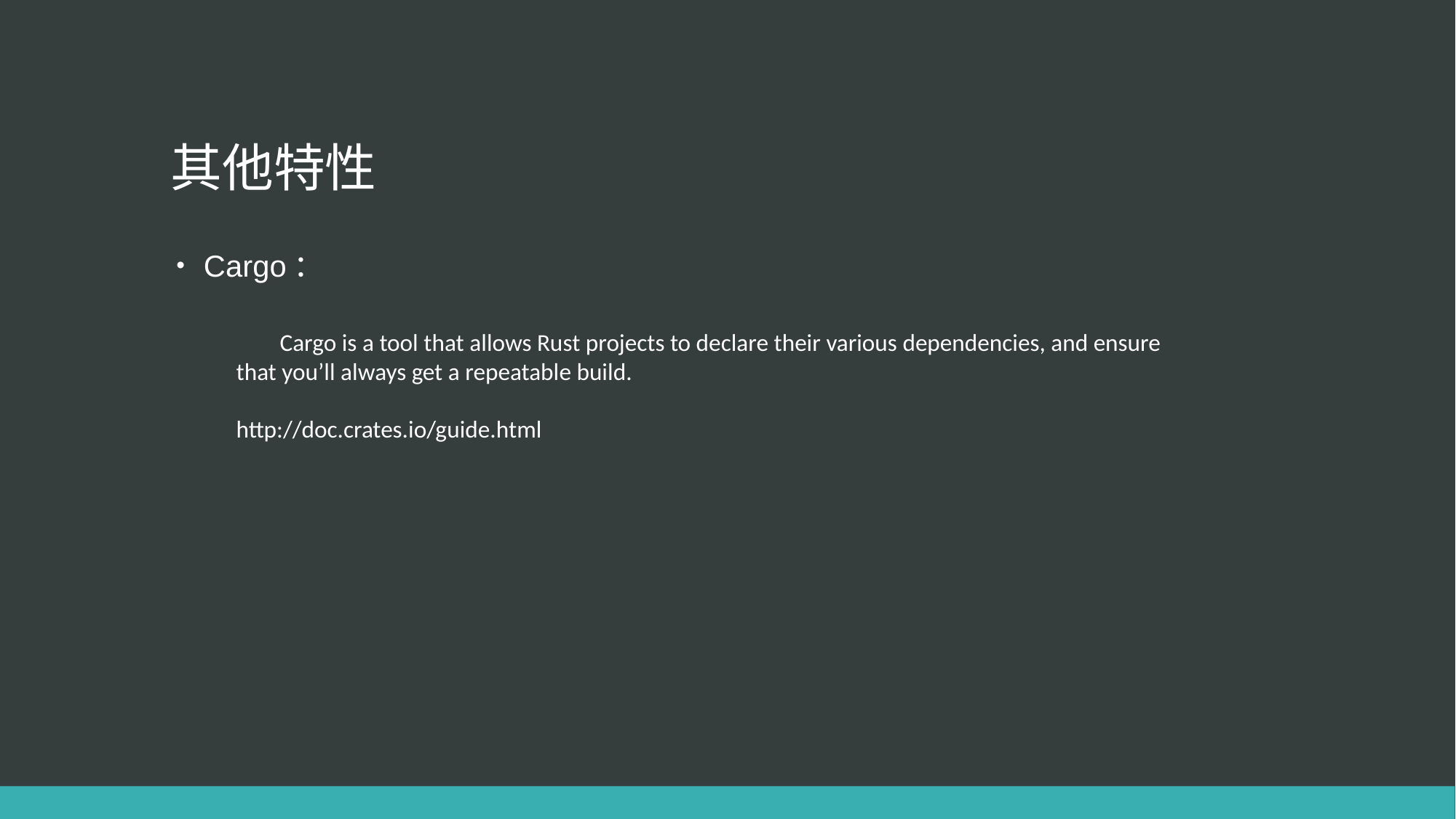

# 其他特性
Cargo：

        Cargo is a tool that allows Rust projects to declare their various dependencies, and ensure that you’ll always get a repeatable build.

http://doc.crates.io/guide.html